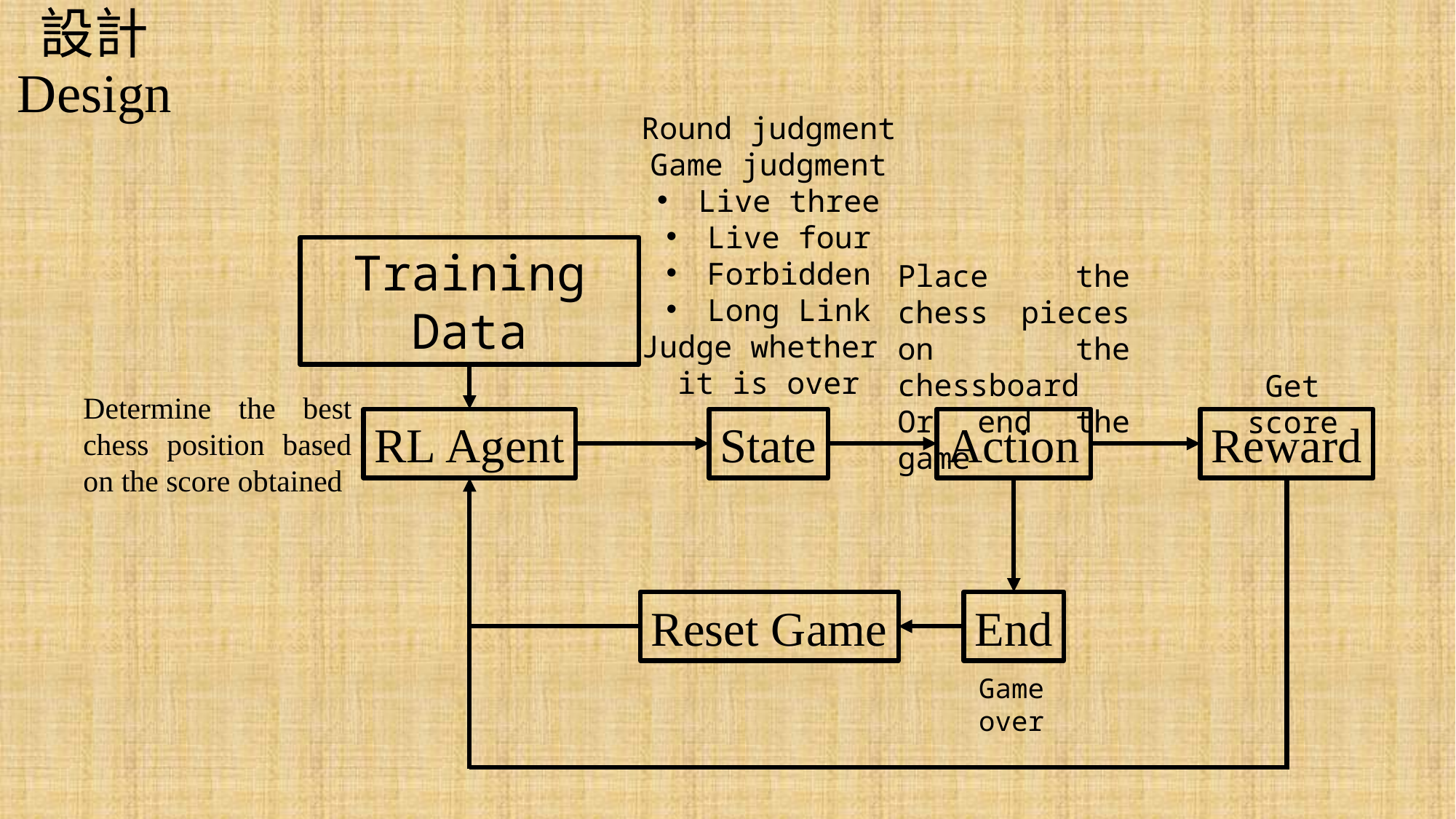

# 設計 Design
Round judgment
Game judgment
Live three
Live four
Forbidden
Long Link
Judge whether
it is over
Training Data
Place the chess pieces on the chessboard Or end the game
Get score
Determine the best chess position based on the score obtained
Reward
State
Action
RL Agent
Reset Game
End
Game over